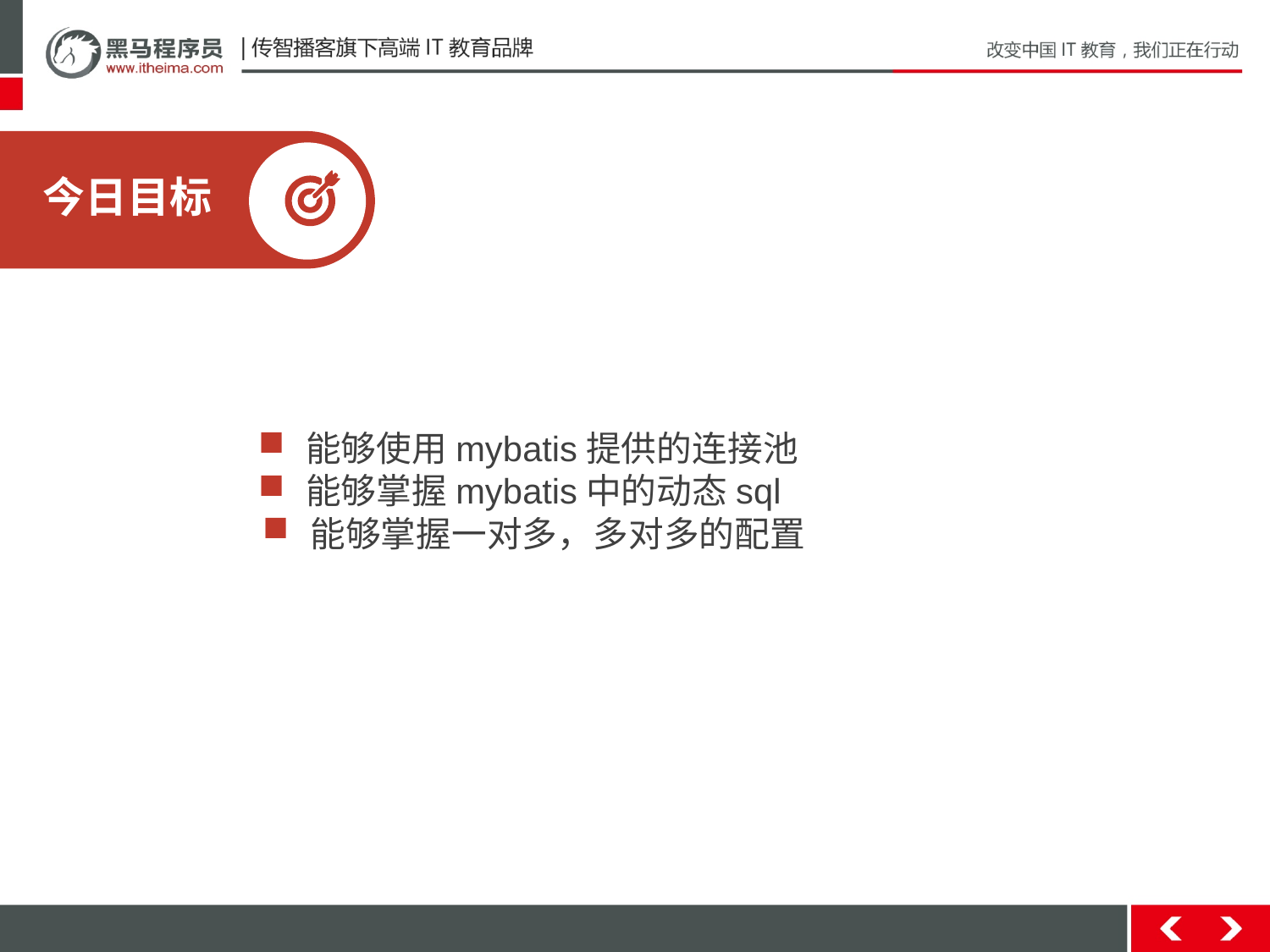

今日目标

能够使用mybatis提供的连接池
能够掌握mybatis中的动态sql

能够掌握一对多，多对多的配置